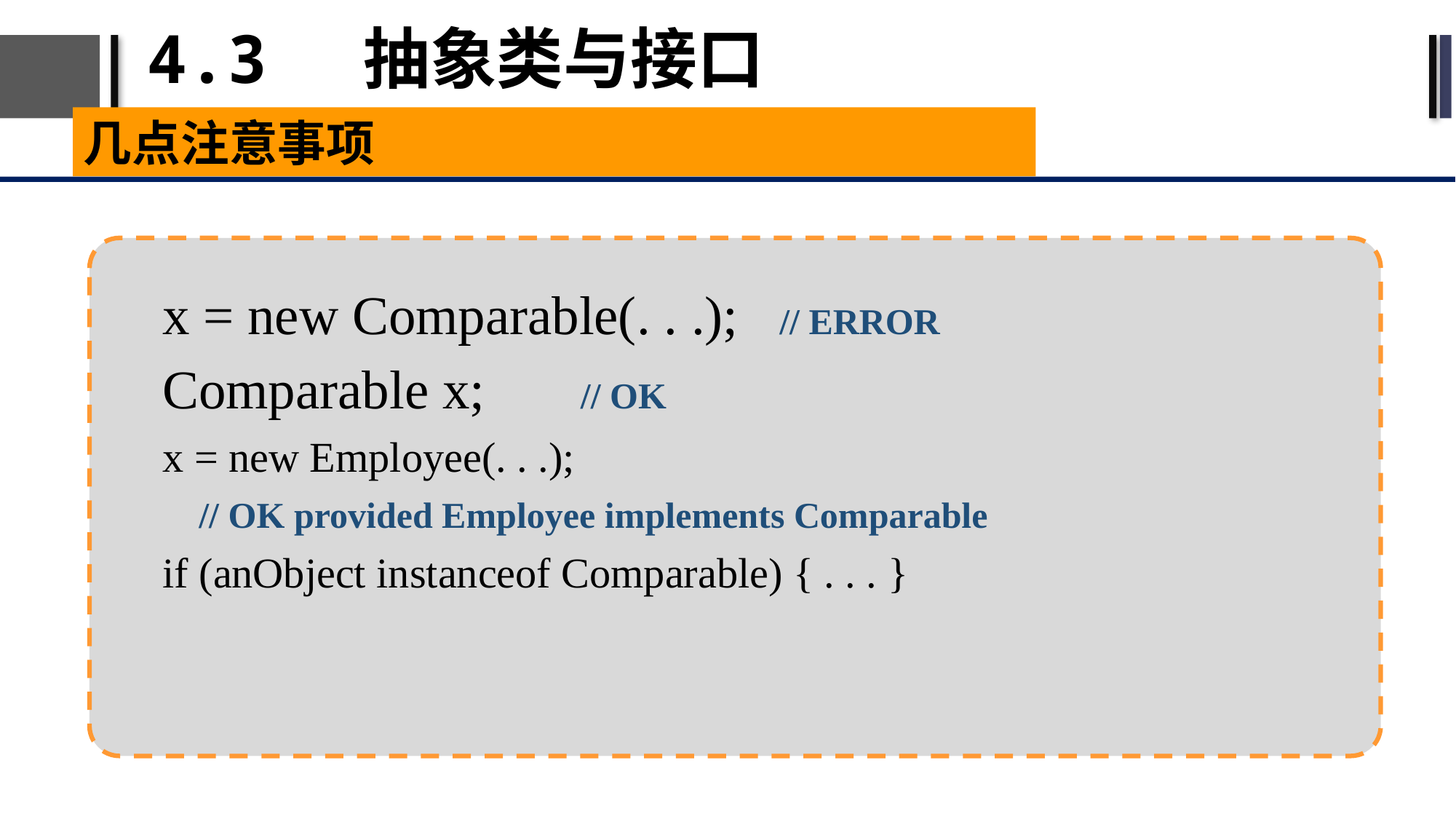

# 4.3  抽象类与接口
几点注意事项

x = new Comparable(. . .);   // ERROR
Comparable x;       // OK
x = new Employee(. . .);
    // OK provided Employee implements Comparable
if (anObject instanceof Comparable) { . . . }